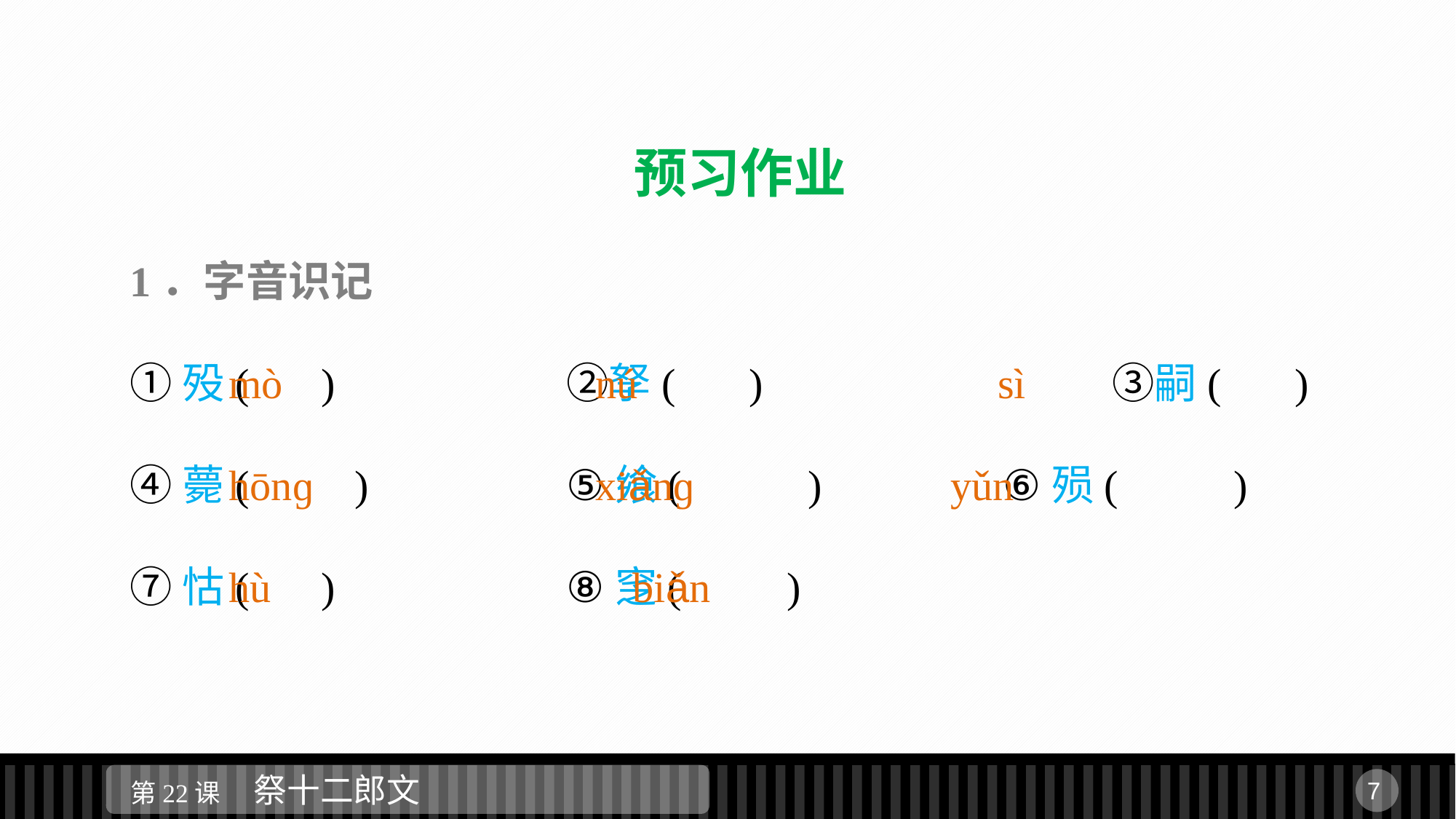

预习作业
1．字音识记
①殁(　 )　			②孥( 　)　			③嗣( 　)
④薨(　　)			⑤飨(  　　)  		⑥殒( 　　)
⑦怙(　 )  			⑧窆(　　)
mò　	       nú　		           sì
hōnɡ　	       xiǎnɡ　		      yǔn
hù　		       biǎn